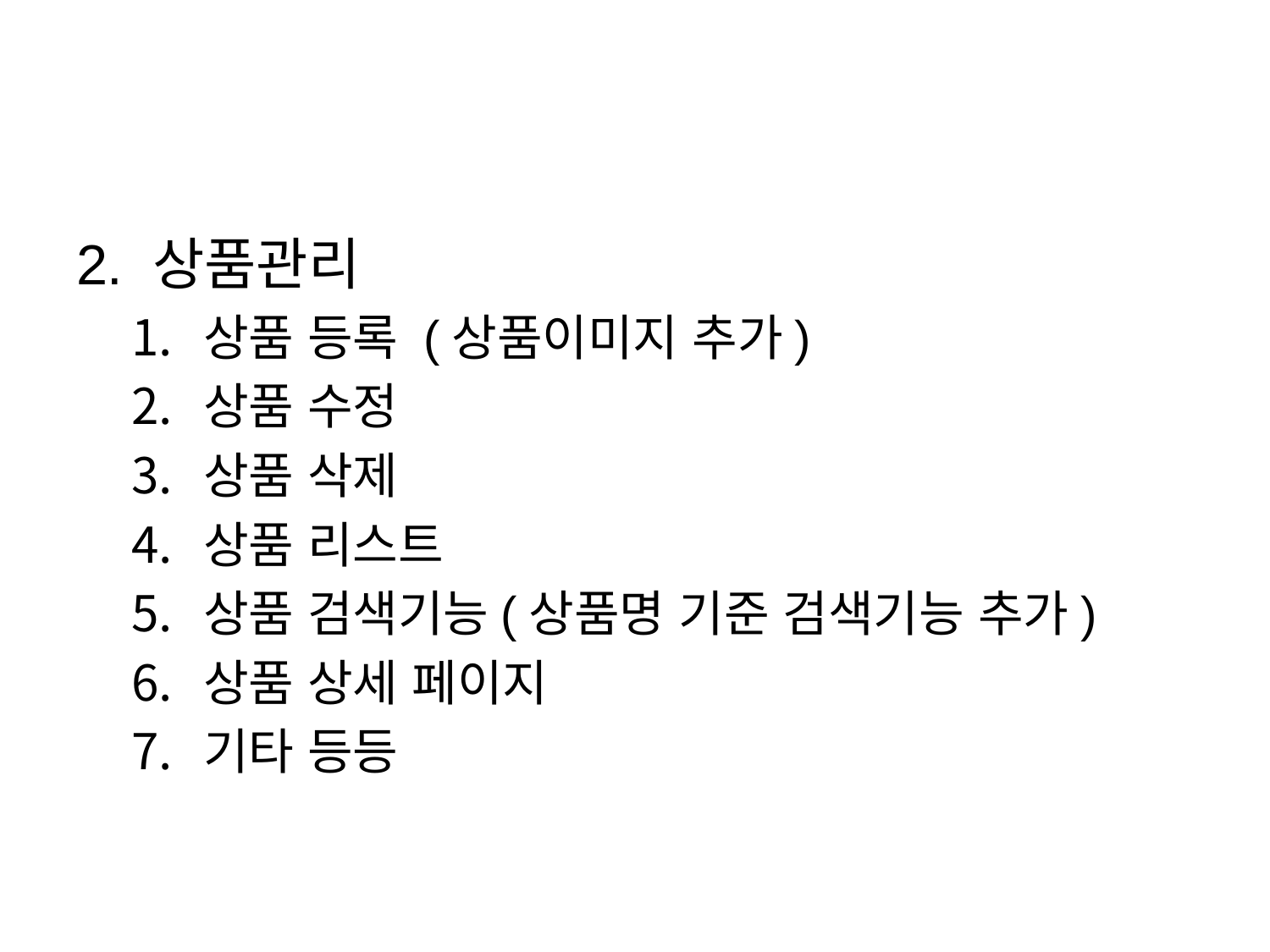

#
2. 상품관리
상품 등록 (상품이미지 추가)
상품 수정
상품 삭제
상품 리스트
상품 검색기능(상품명 기준 검색기능 추가)
상품 상세 페이지
기타 등등